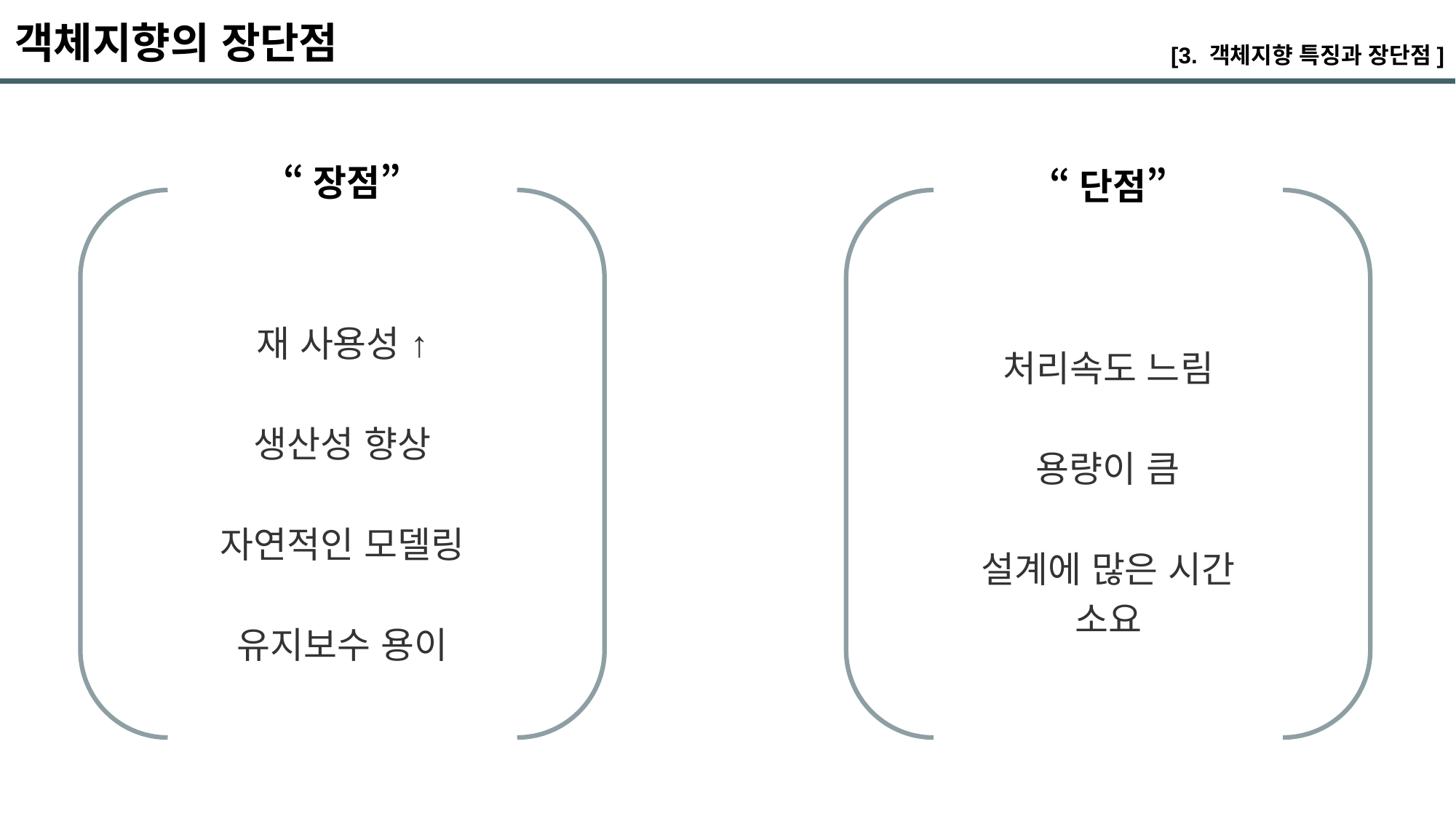

객체지향의 장단점
[3. 객체지향 특징과 장단점]

“장점”
“단점”

재 사용성 ↑

생산성 향상

자연적인 모델링

유지보수 용이

처리속도 느림

용량이 큼

설계에 많은 시간 소요